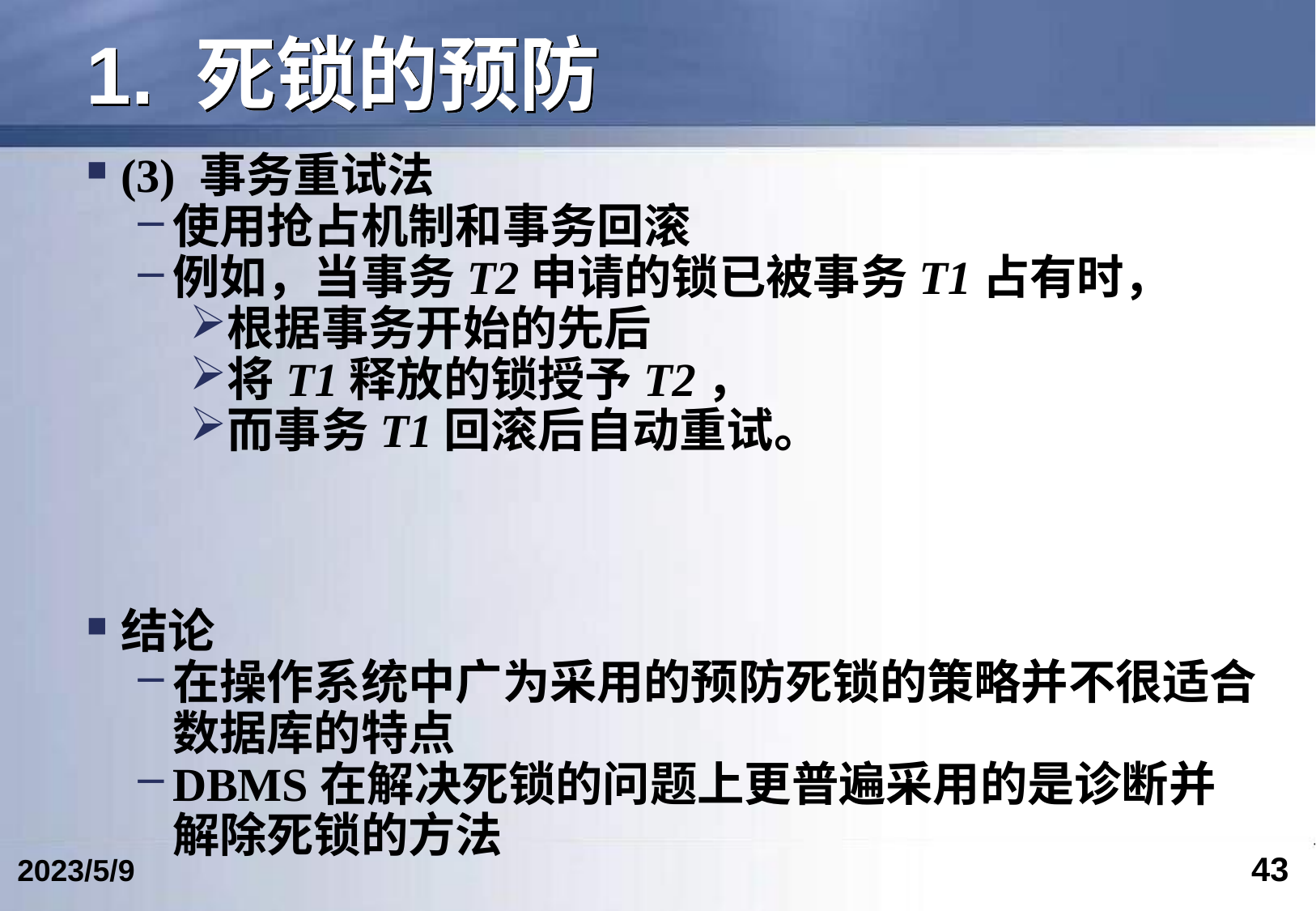

# 1. 死锁的预防
(3) 事务重试法
使用抢占机制和事务回滚
例如，当事务T2申请的锁已被事务T1占有时，
根据事务开始的先后
将T1释放的锁授予T2，
而事务T1回滚后自动重试。

结论
在操作系统中广为采用的预防死锁的策略并不很适合数据库的特点
DBMS在解决死锁的问题上更普遍采用的是诊断并解除死锁的方法
43
2023/5/9